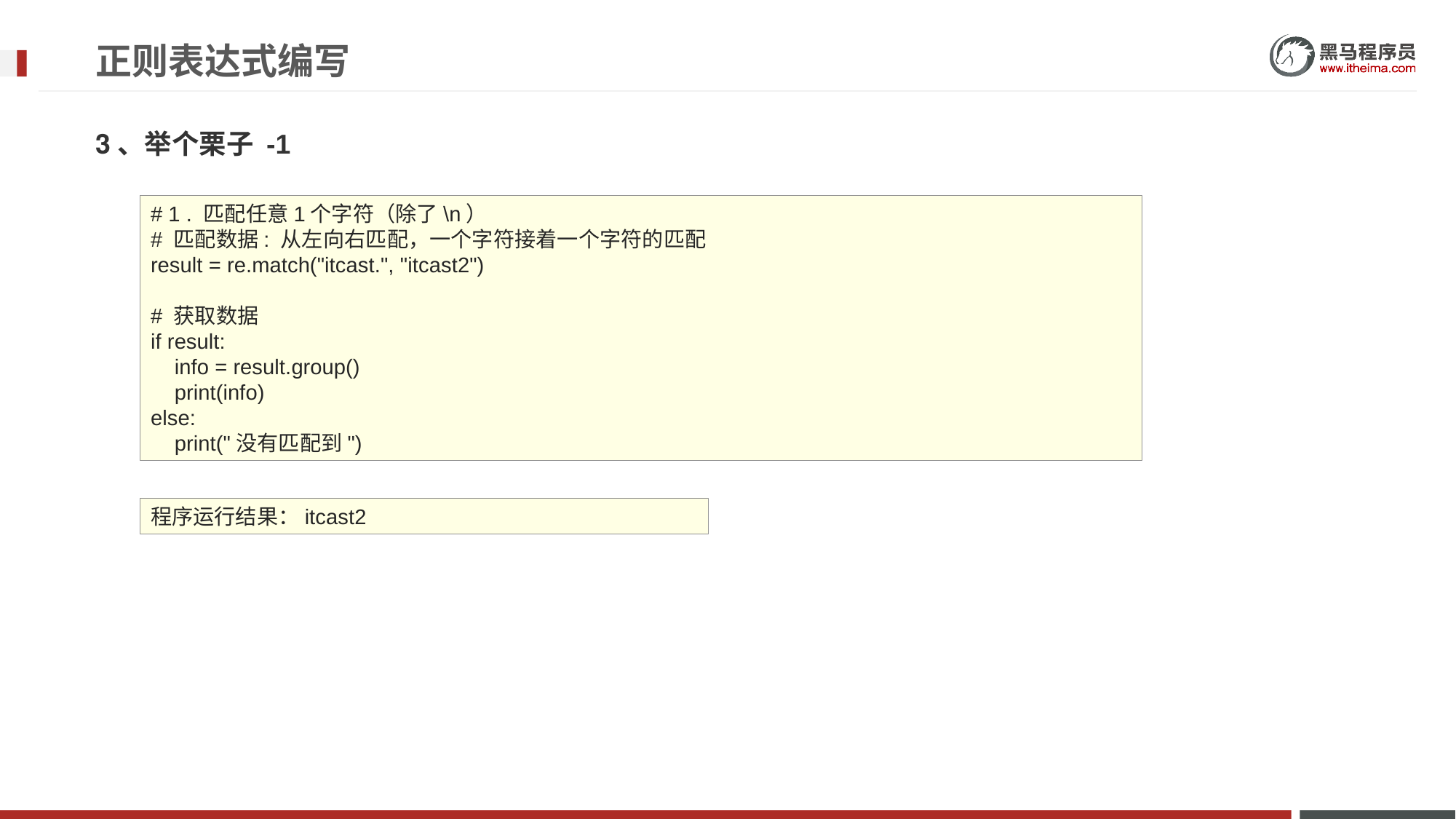

# 正则表达式编写
3、举个栗子 -1
# 1 . 匹配任意1个字符（除了\n） # 匹配数据: 从左向右匹配，一个字符接着一个字符的匹配 result = re.match("itcast.", "itcast2") # 获取数据 if result: info = result.group() print(info) else: print("没有匹配到")
程序运行结果：itcast2